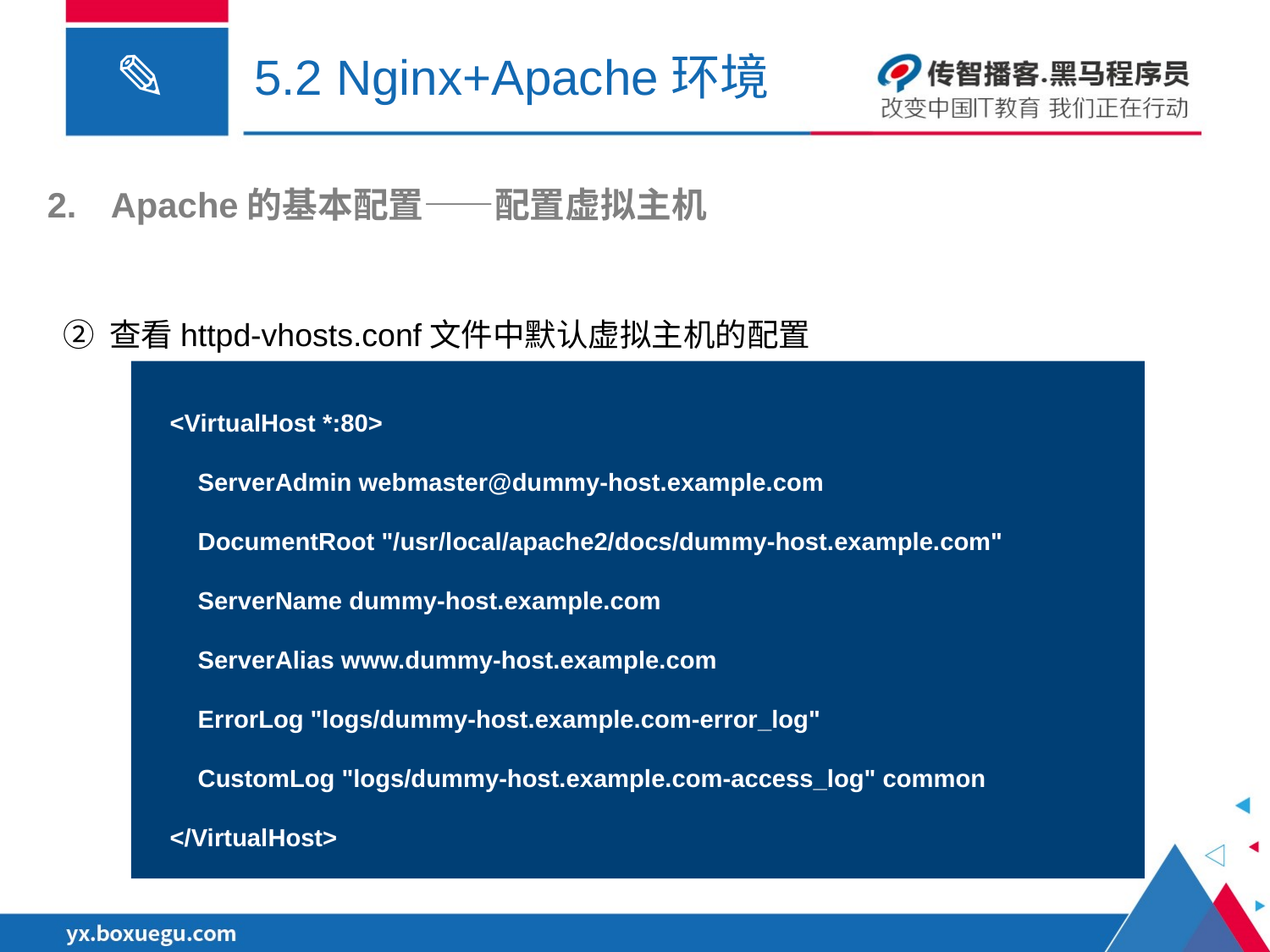

# 5.2 Nginx+Apache环境
Apache的基本配置——配置虚拟主机
② 查看httpd-vhosts.conf文件中默认虚拟主机的配置

<VirtualHost *:80>
    ServerAdmin webmaster@dummy-host.example.com
    DocumentRoot "/usr/local/apache2/docs/dummy-host.example.com"
    ServerName dummy-host.example.com
    ServerAlias www.dummy-host.example.com
    ErrorLog "logs/dummy-host.example.com-error_log"
    CustomLog "logs/dummy-host.example.com-access_log" common
</VirtualHost>